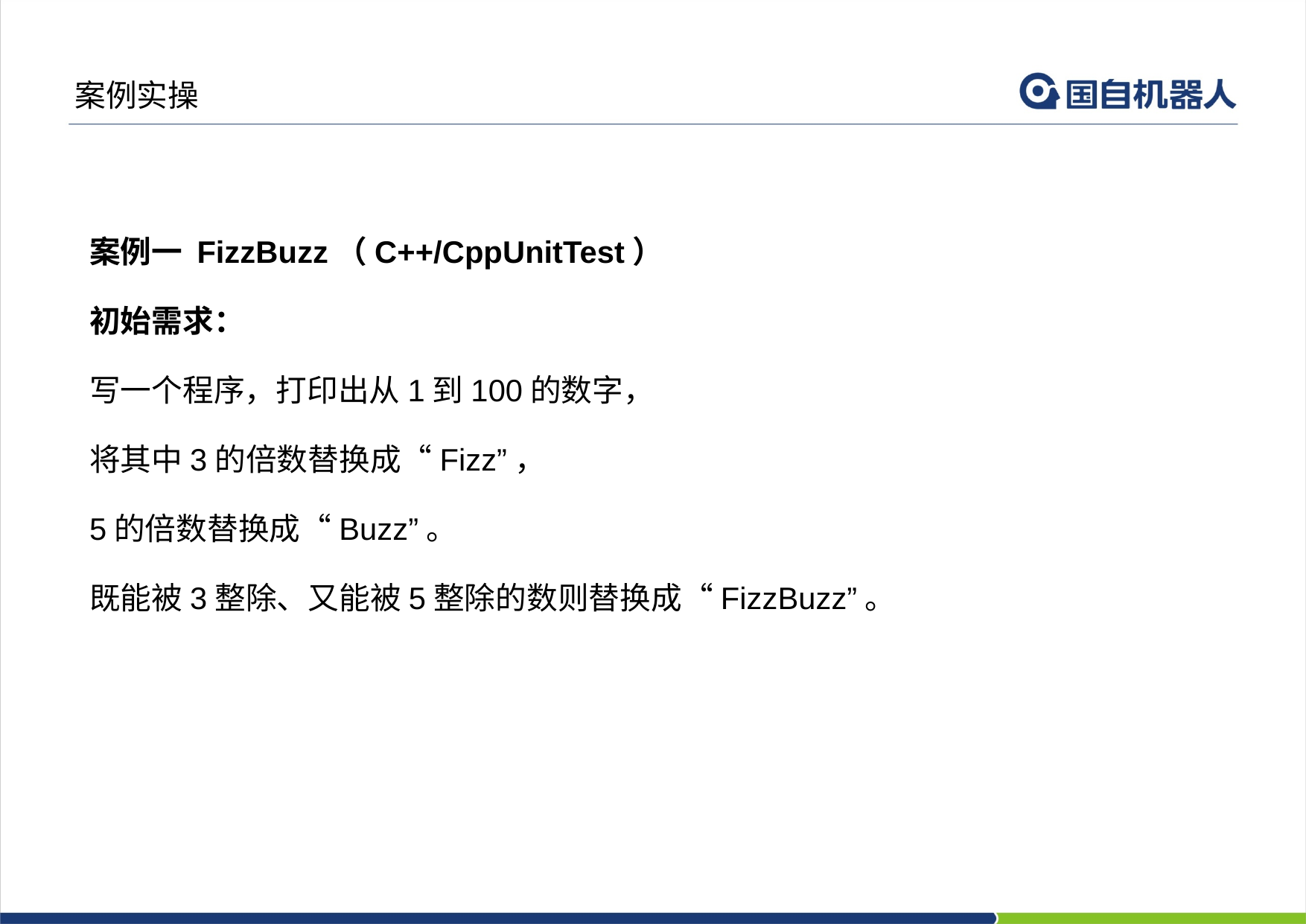

案例实操
案例一 FizzBuzz（C++/CppUnitTest）
初始需求：
写一个程序，打印出从1到100的数字，
将其中3的倍数替换成“Fizz”，
5的倍数替换成“Buzz”。
既能被3整除、又能被5整除的数则替换成“FizzBuzz”。